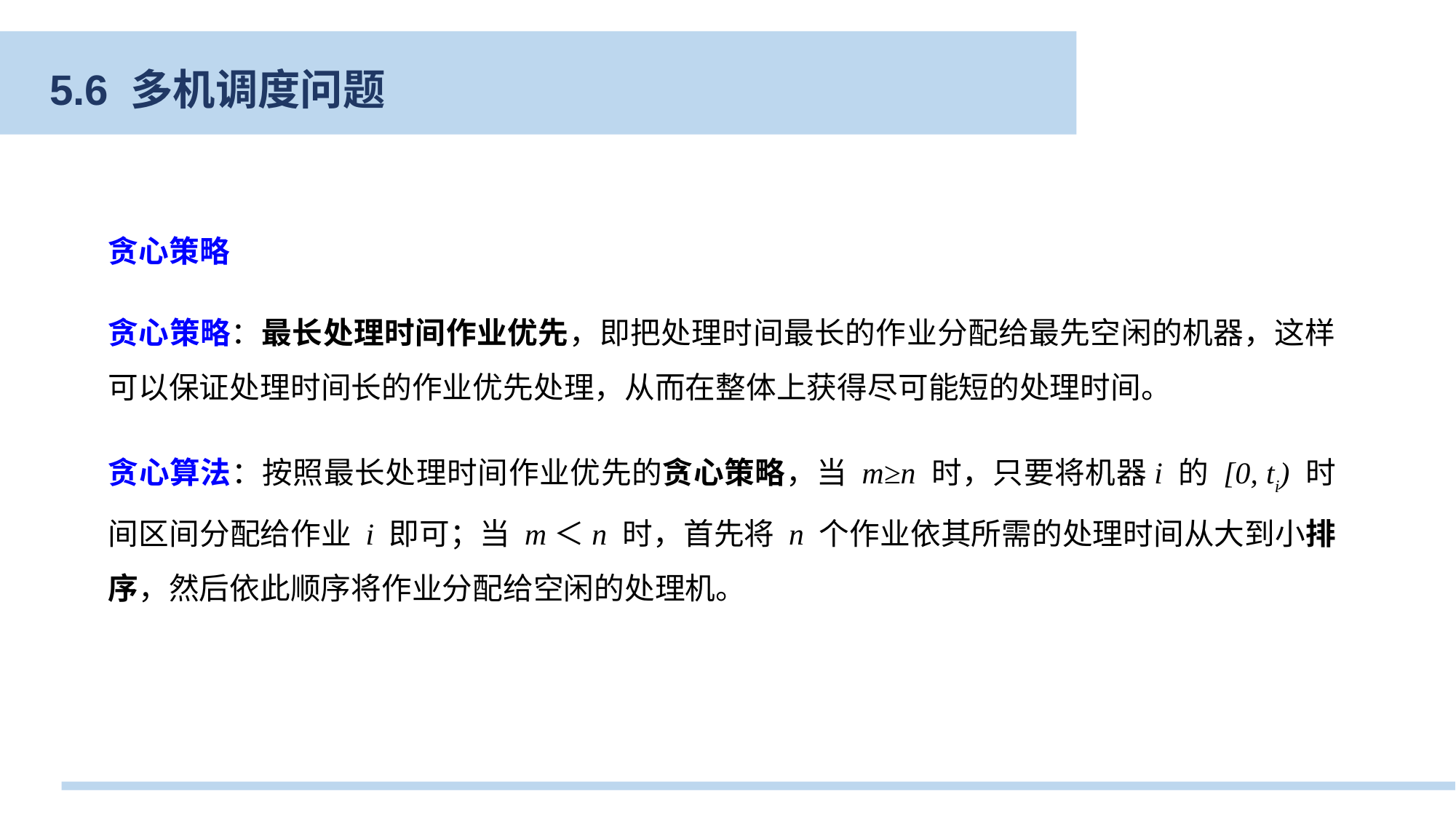

5.6 多机调度问题
贪心策略
贪心策略：最长处理时间作业优先，即把处理时间最长的作业分配给最先空闲的机器，这样可以保证处理时间长的作业优先处理，从而在整体上获得尽可能短的处理时间。
贪心算法：按照最长处理时间作业优先的贪心策略，当 m≥n 时，只要将机器i 的 [0, ti) 时间区间分配给作业 i 即可；当 m＜n 时，首先将 n 个作业依其所需的处理时间从大到小排序，然后依此顺序将作业分配给空闲的处理机。